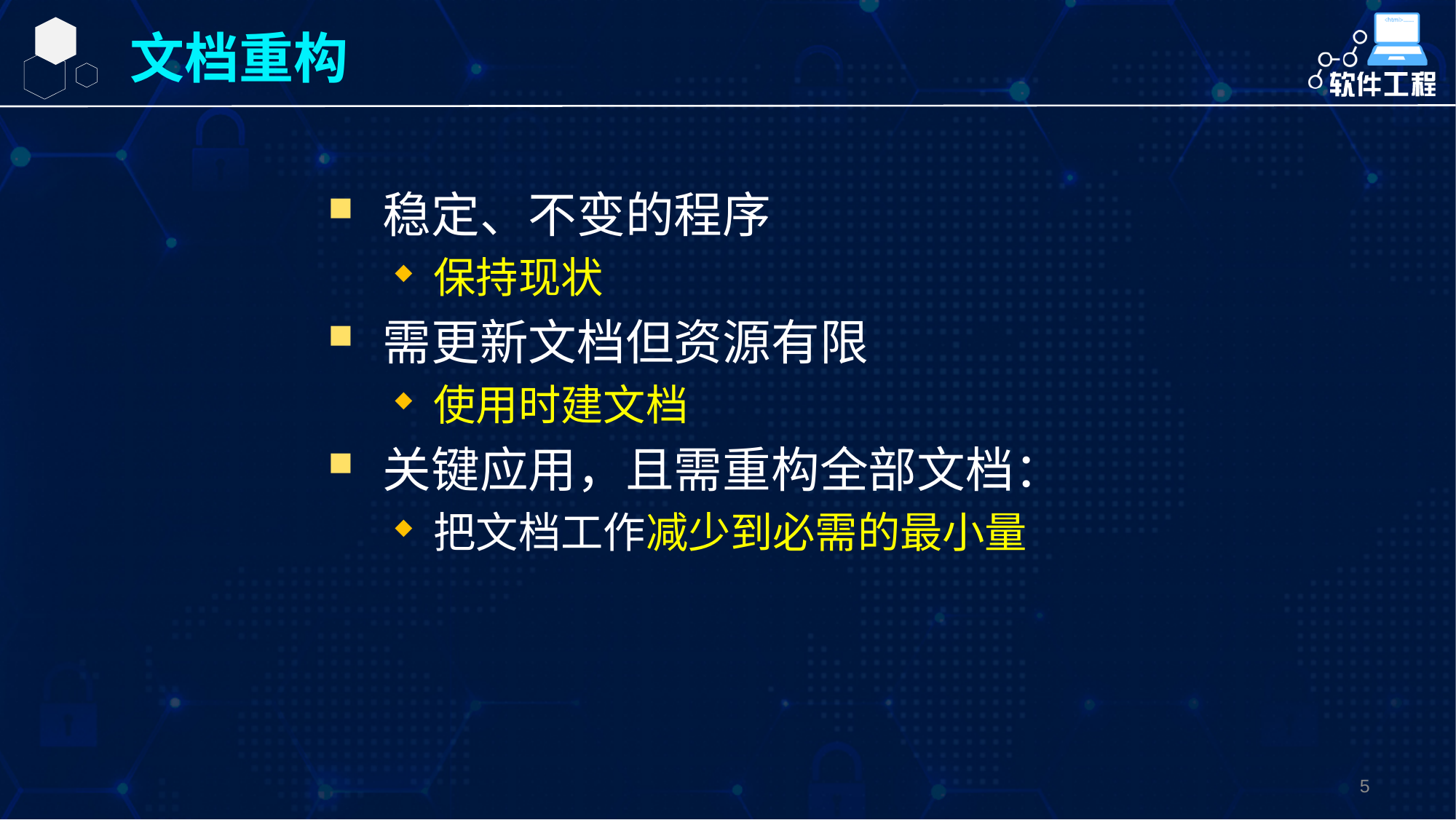

文档重构
稳定、不变的程序
保持现状
需更新文档但资源有限
使用时建文档
关键应用，且需重构全部文档：
把文档工作减少到必需的最小量

5